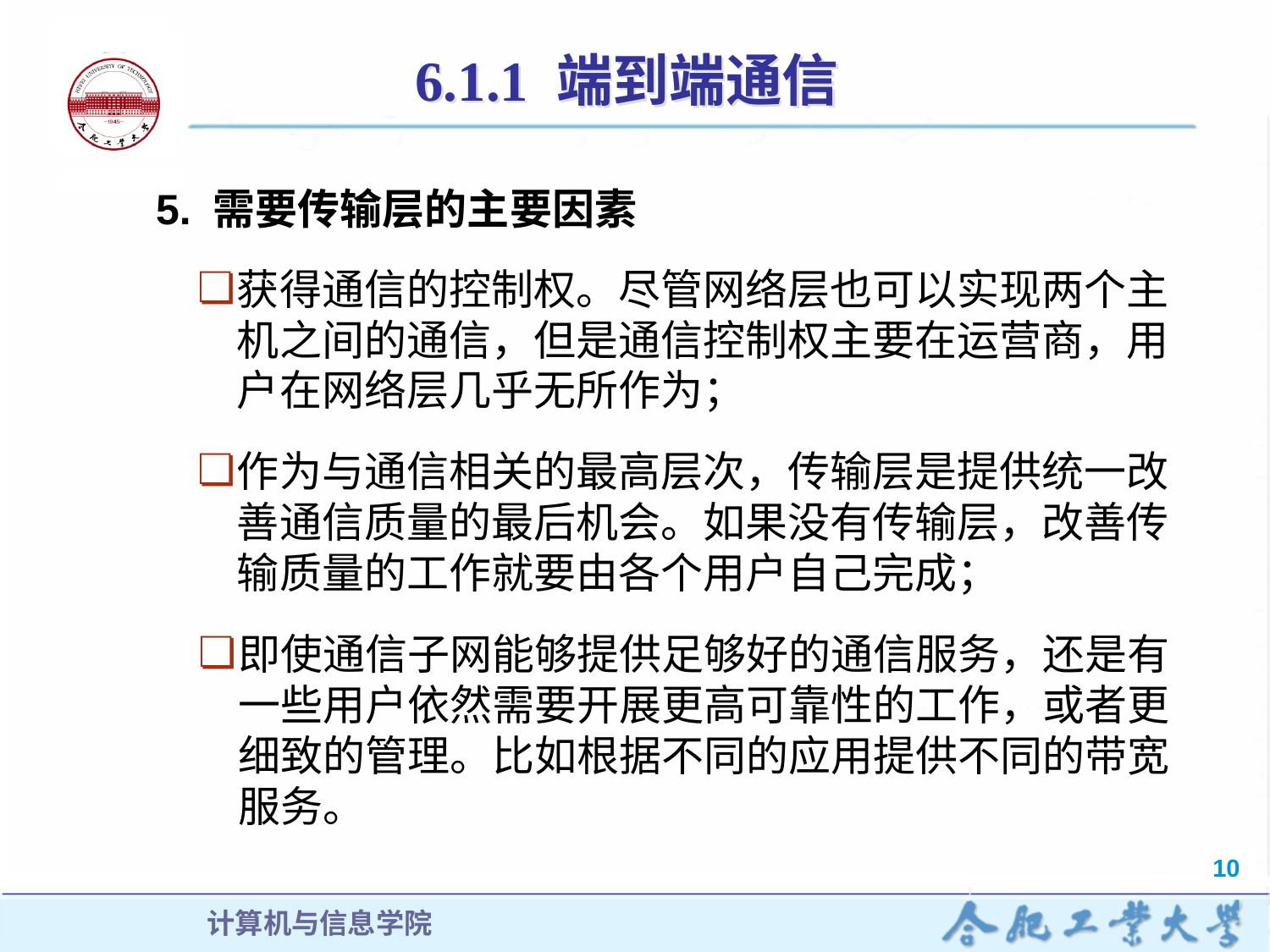

# 6.1.1 端到端通信
5. 需要传输层的主要因素
获得通信的控制权。尽管网络层也可以实现两个主机之间的通信，但是通信控制权主要在运营商，用户在网络层几乎无所作为；
作为与通信相关的最高层次，传输层是提供统一改善通信质量的最后机会。如果没有传输层，改善传输质量的工作就要由各个用户自己完成；
即使通信子网能够提供足够好的通信服务，还是有一些用户依然需要开展更高可靠性的工作，或者更细致的管理。比如根据不同的应用提供不同的带宽服务。